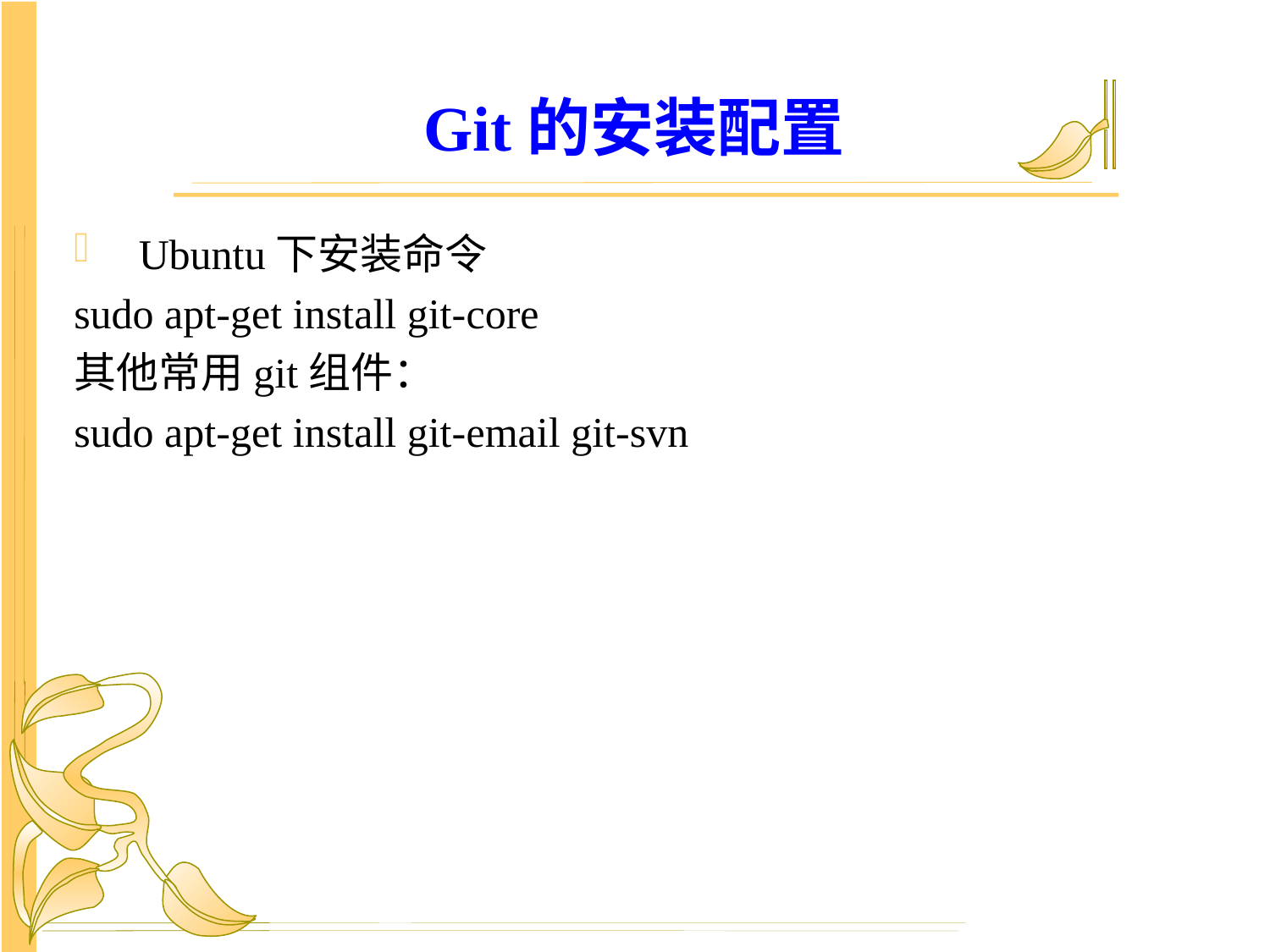

# Git的安装配置
Ubuntu下安装命令
sudo apt-get install git-core
其他常用git组件：
sudo apt-get install git-email git-svn